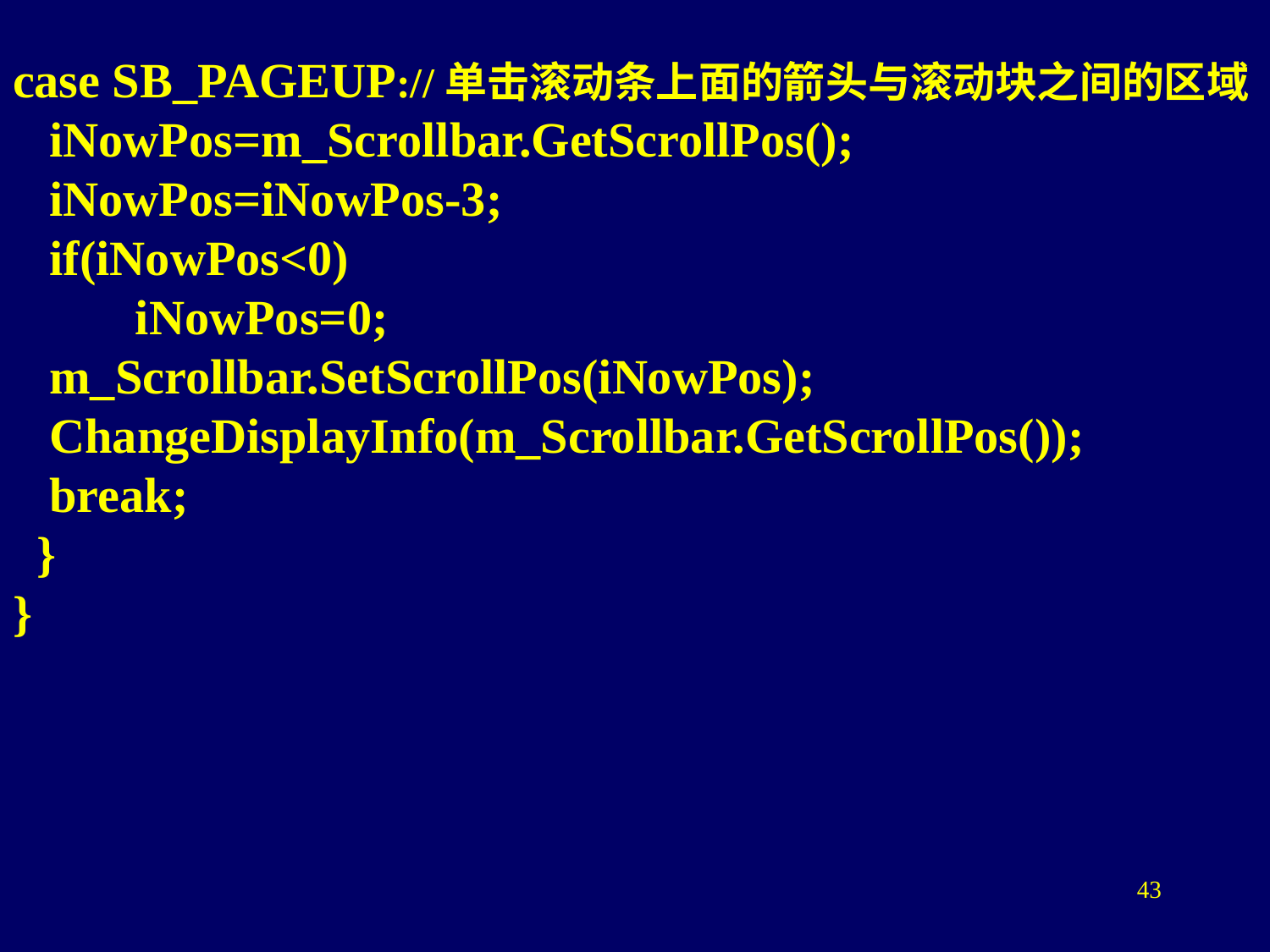

case SB_PAGEUP://单击滚动条上面的箭头与滚动块之间的区域
   iNowPos=m_Scrollbar.GetScrollPos();
   iNowPos=iNowPos-3;
   if(iNowPos<0)
          iNowPos=0;
   m_Scrollbar.SetScrollPos(iNowPos);
   ChangeDisplayInfo(m_Scrollbar.GetScrollPos());
   break;
  }
}
43